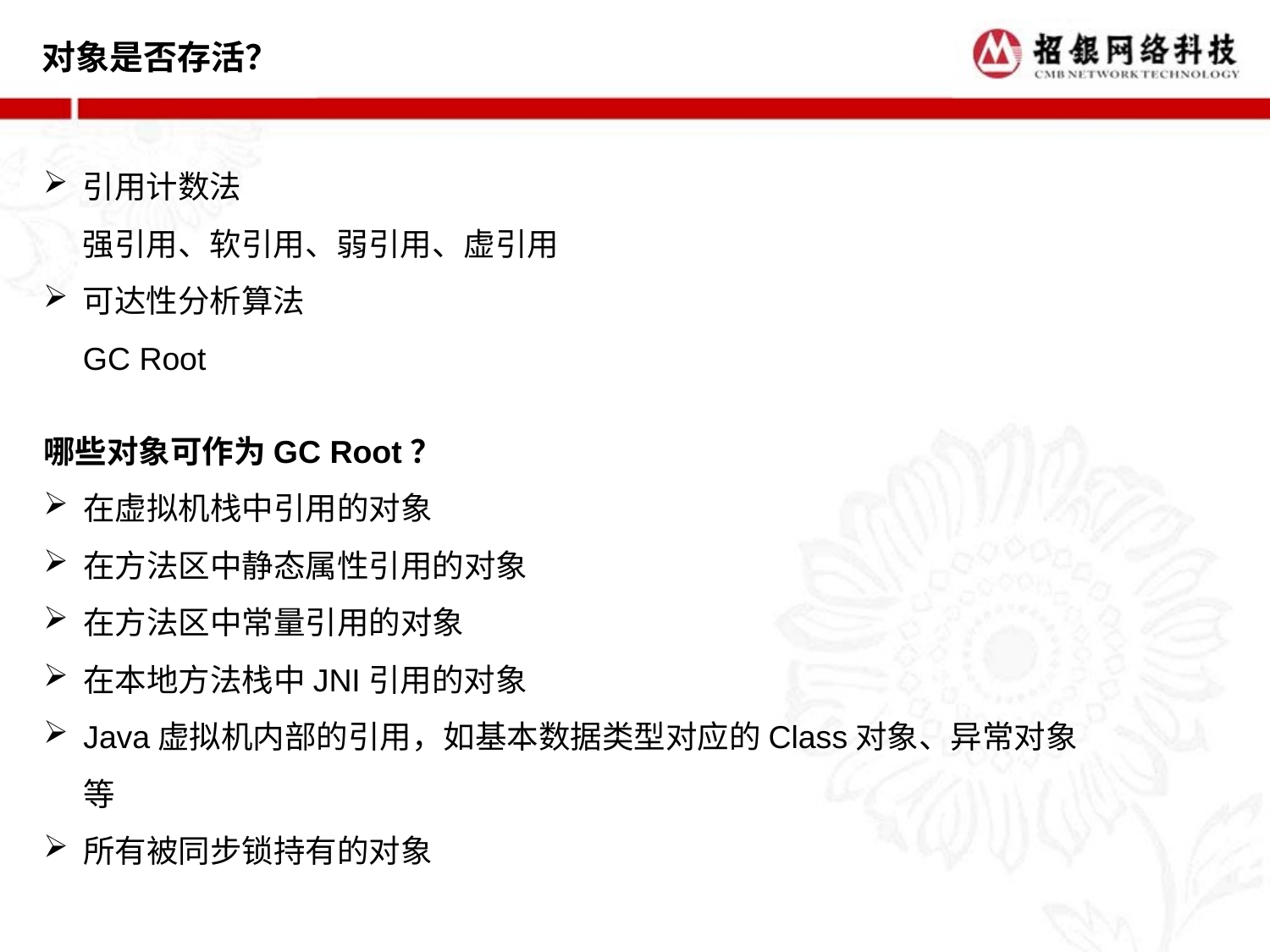

对象是否存活？
引用计数法
强引用、软引用、弱引用、虚引用
可达性分析算法
GC Root
哪些对象可作为GC Root？
在虚拟机栈中引用的对象
在方法区中静态属性引用的对象
在方法区中常量引用的对象
在本地方法栈中JNI引用的对象
Java虚拟机内部的引用，如基本数据类型对应的Class对象、异常对象等
所有被同步锁持有的对象